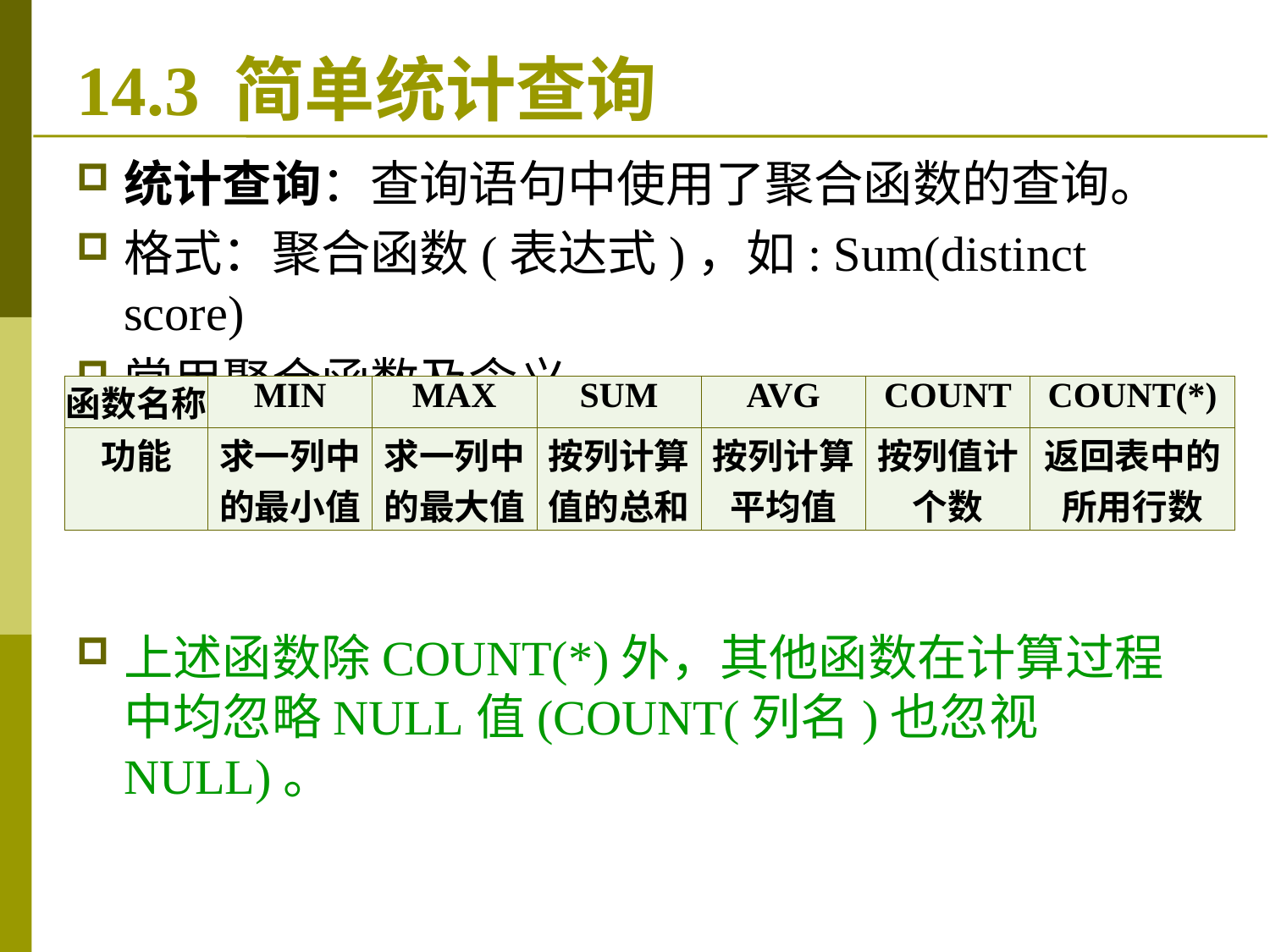

# 14.3 简单统计查询
统计查询：查询语句中使用了聚合函数的查询。
格式：聚合函数(表达式)，如: Sum(distinct score)
常用聚合函数及含义

上述函数除COUNT(*)外，其他函数在计算过程中均忽略NULL值(COUNT(列名)也忽视NULL)。

| 函数名称 | MIN | MAX | SUM | AVG | COUNT | COUNT(\*) |
| --- | --- | --- | --- | --- | --- | --- |
| 功能 | 求一列中的最小值 | 求一列中的最大值 | 按列计算值的总和 | 按列计算平均值 | 按列值计个数 | 返回表中的所用行数 |